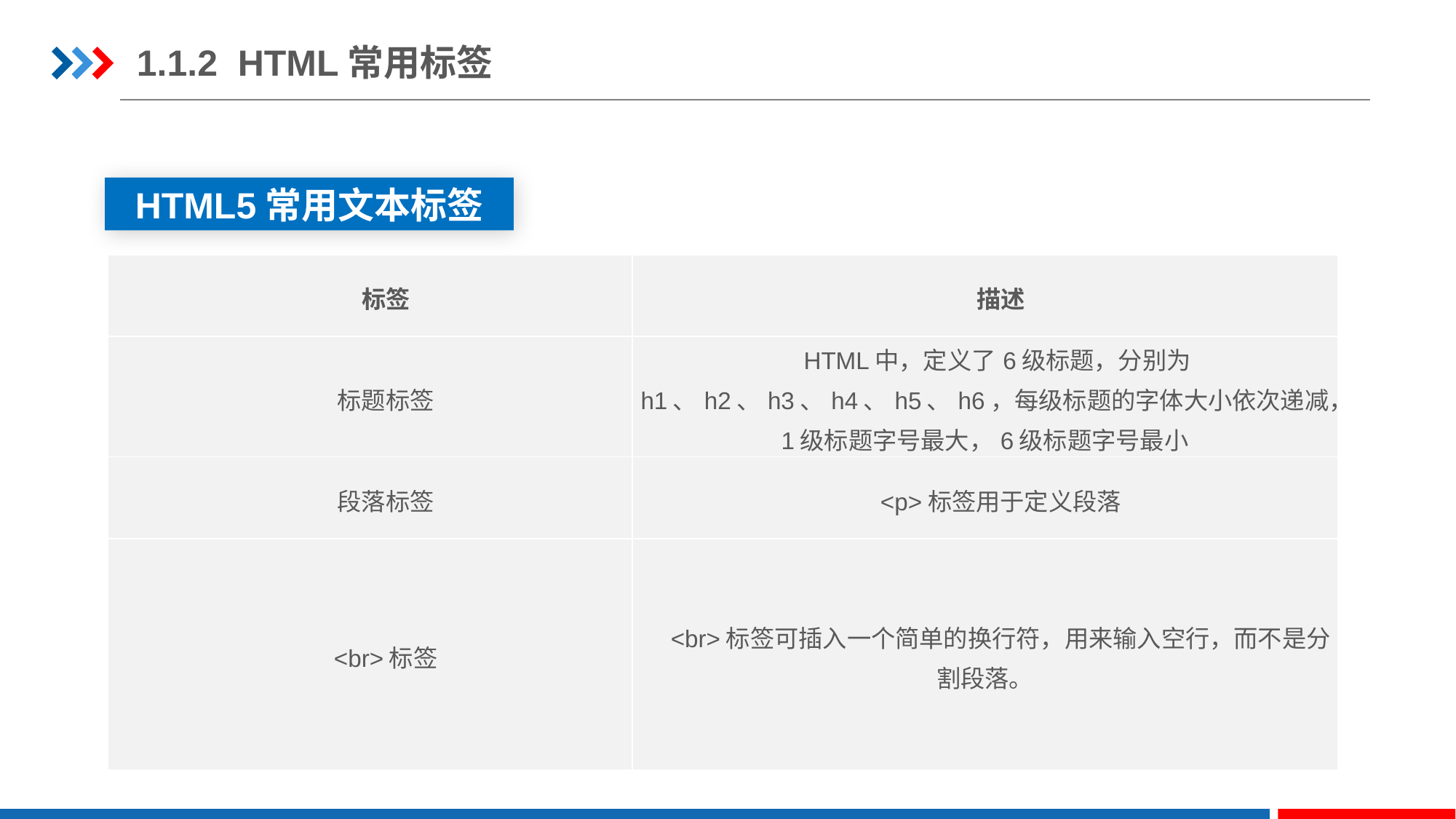

1.1.2  HTML常用标签
HTML5常用文本标签
| 标签 | 描述 |
| --- | --- |
| 标题标签 | HTML中，定义了6级标题，分别为h1、h2、h3、h4、h5、h6，每级标题的字体大小依次递减，1级标题字号最大，6级标题字号最小 |
| 段落标签 | <p>标签用于定义段落 |
| <br>标签 | <br>标签可插入一个简单的换行符，用来输入空行，而不是分割段落。 |